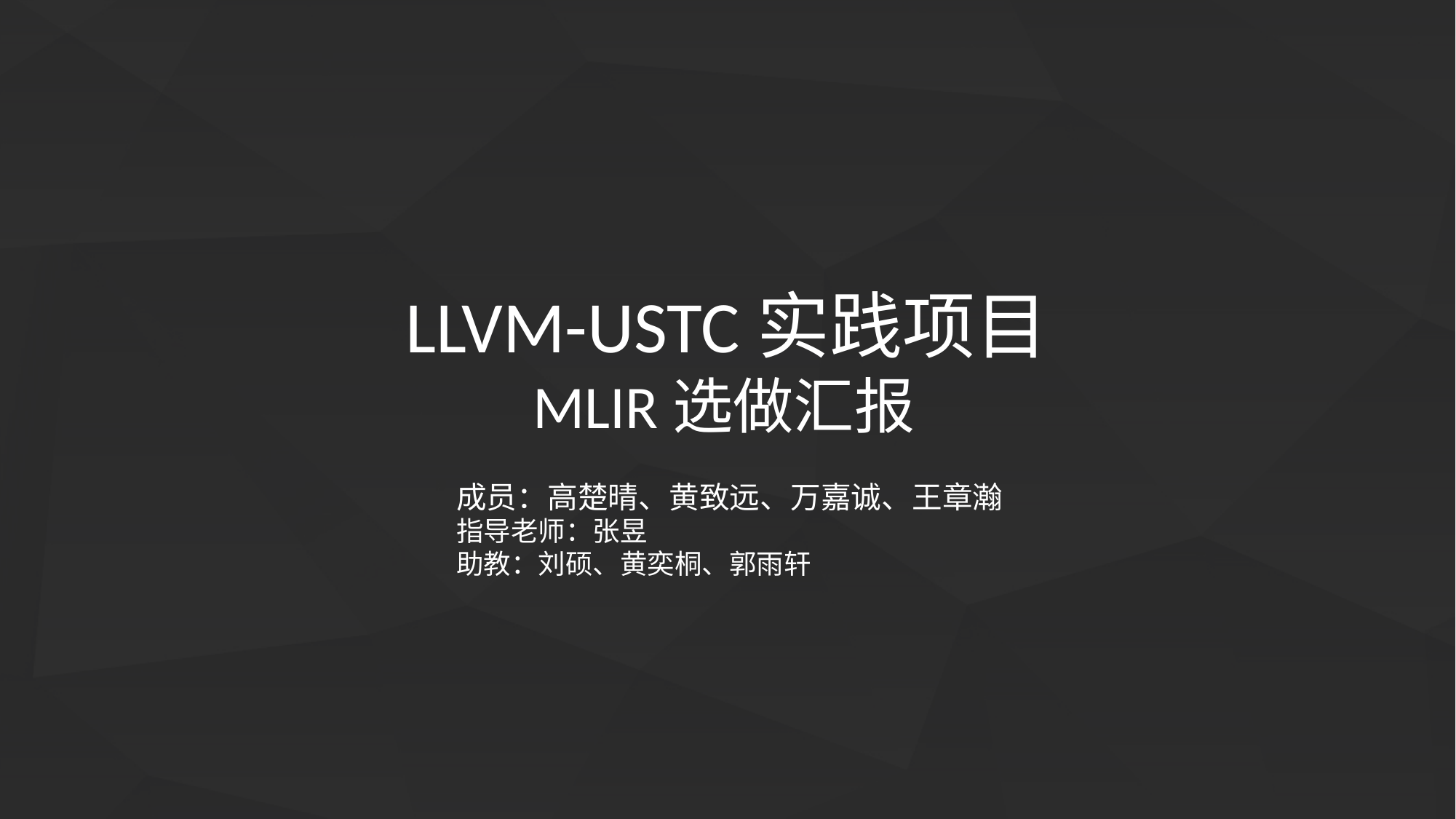

LLVM-USTC实践项目
            MLIR选做汇报
成员：高楚晴、黄致远、万嘉诚、王章瀚
指导老师：张昱
助教：刘硕、黄奕桐、郭雨轩